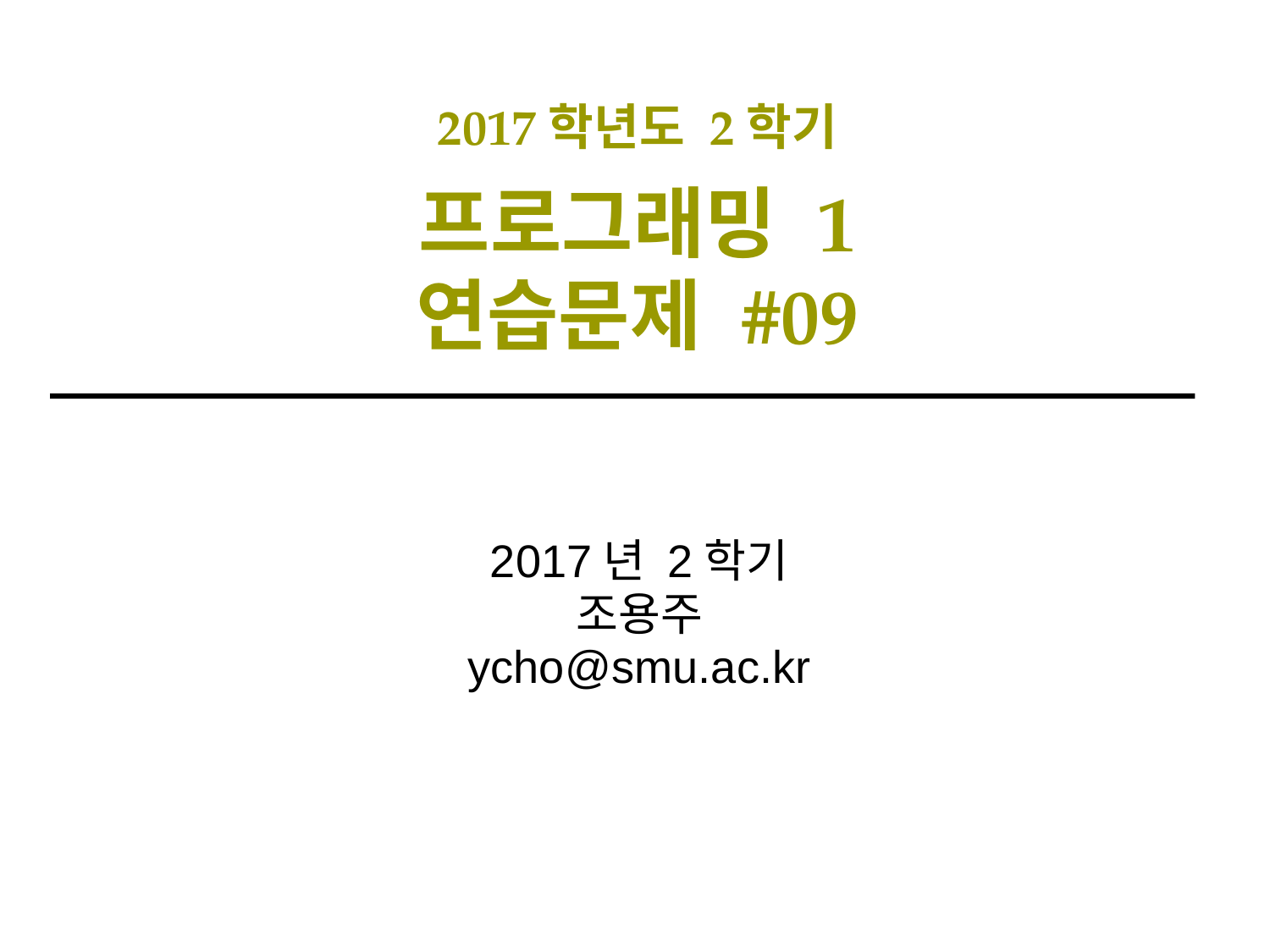

2017학년도 2학기

프로그래밍 1
연습문제 #09

2017년 2학기
조용주
ycho@smu.ac.kr